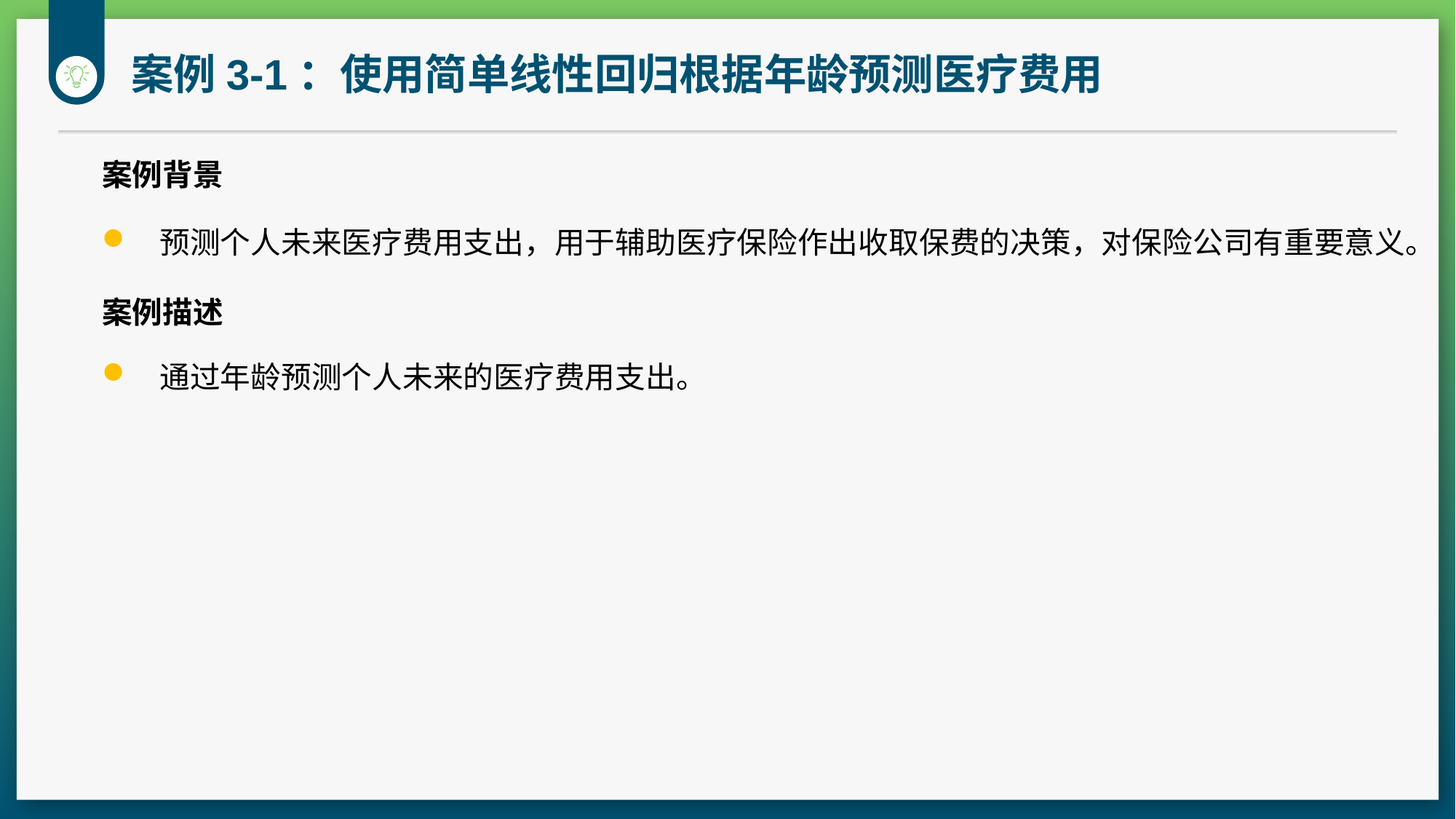

案例3-1：使用简单线性回归根据年龄预测医疗费用

案例背景
预测个人未来医疗费用支出，用于辅助医疗保险作出收取保费的决策，对保险公司有重要意义。
案例描述
通过年龄预测个人未来的医疗费用支出。